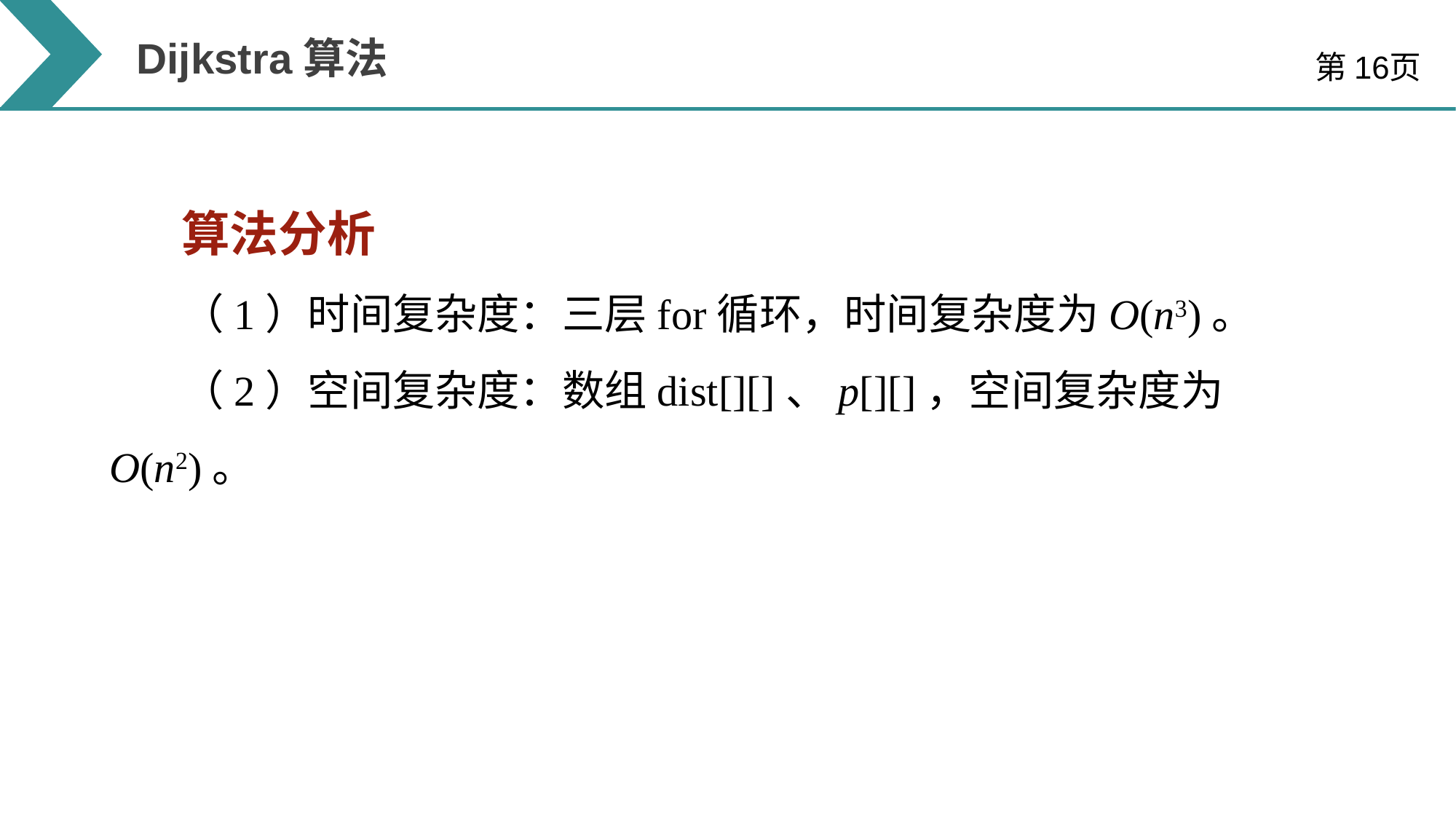

Dijkstra算法
第16页
算法分析
（1）时间复杂度：三层for循环，时间复杂度为O(n3)。
（2）空间复杂度：数组dist[][]、p[][]，空间复杂度为O(n2)。